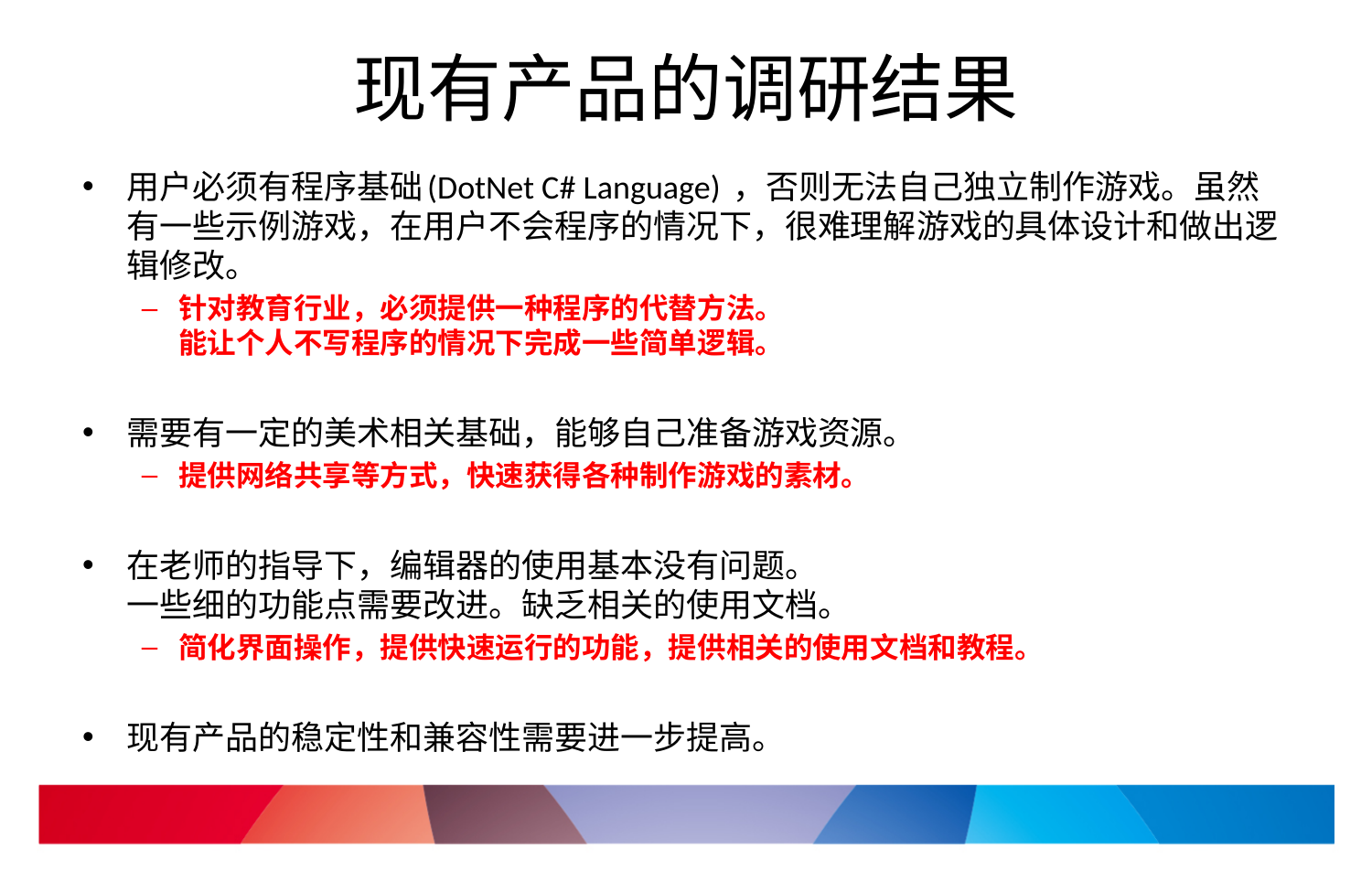

# 现有产品的调研结果
用户必须有程序基础(DotNet C# Language) ，否则无法自己独立制作游戏。虽然有一些示例游戏，在用户不会程序的情况下，很难理解游戏的具体设计和做出逻辑修改。
针对教育行业，必须提供一种程序的代替方法。
能让个人不写程序的情况下完成一些简单逻辑。

需要有一定的美术相关基础，能够自己准备游戏资源。
提供网络共享等方式，快速获得各种制作游戏的素材。

在老师的指导下，编辑器的使用基本没有问题。
一些细的功能点需要改进。缺乏相关的使用文档。
简化界面操作，提供快速运行的功能，提供相关的使用文档和教程。

现有产品的稳定性和兼容性需要进一步提高。